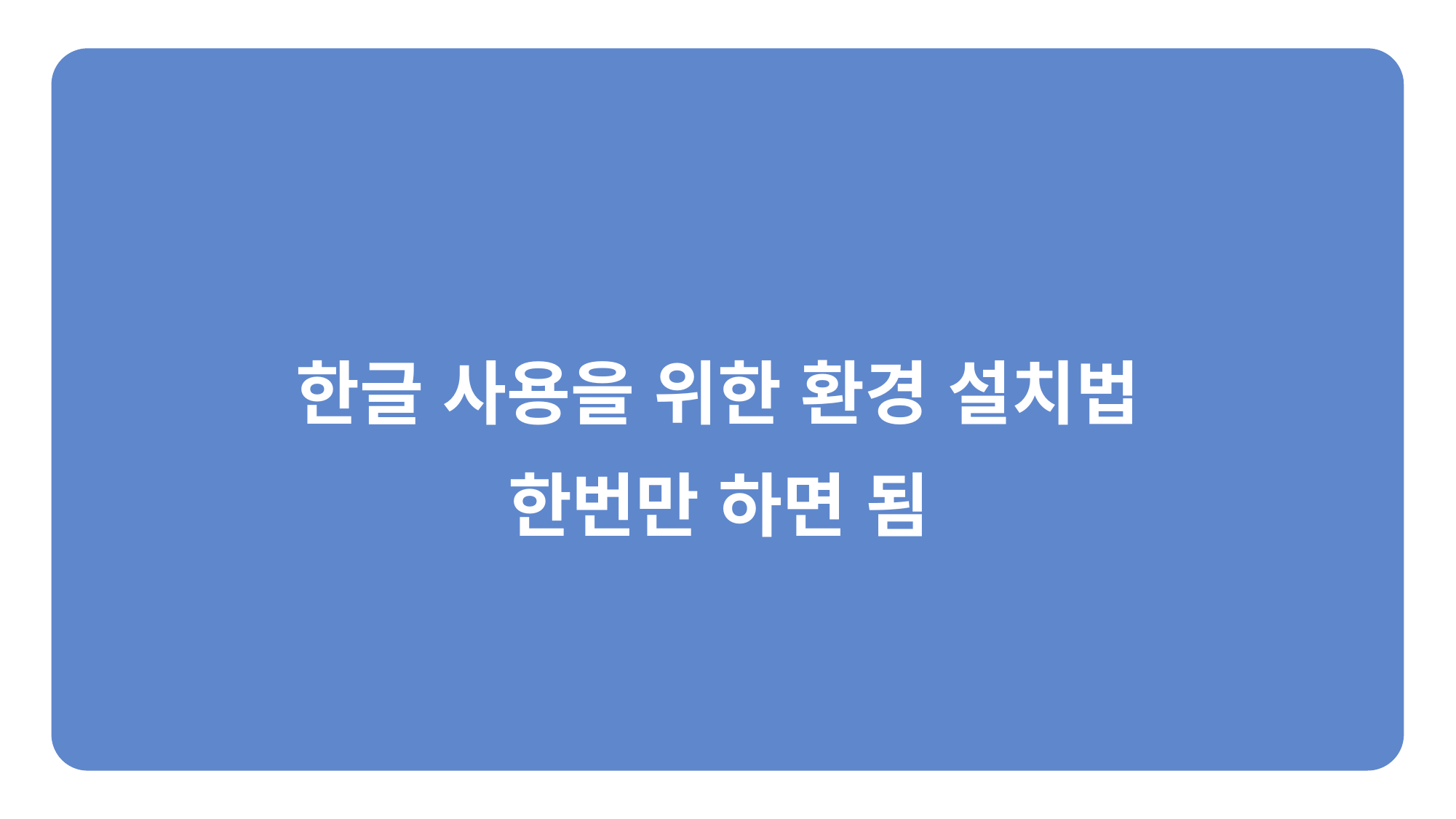

한글 사용을 위한 환경 설치법
한번만 하면 됨